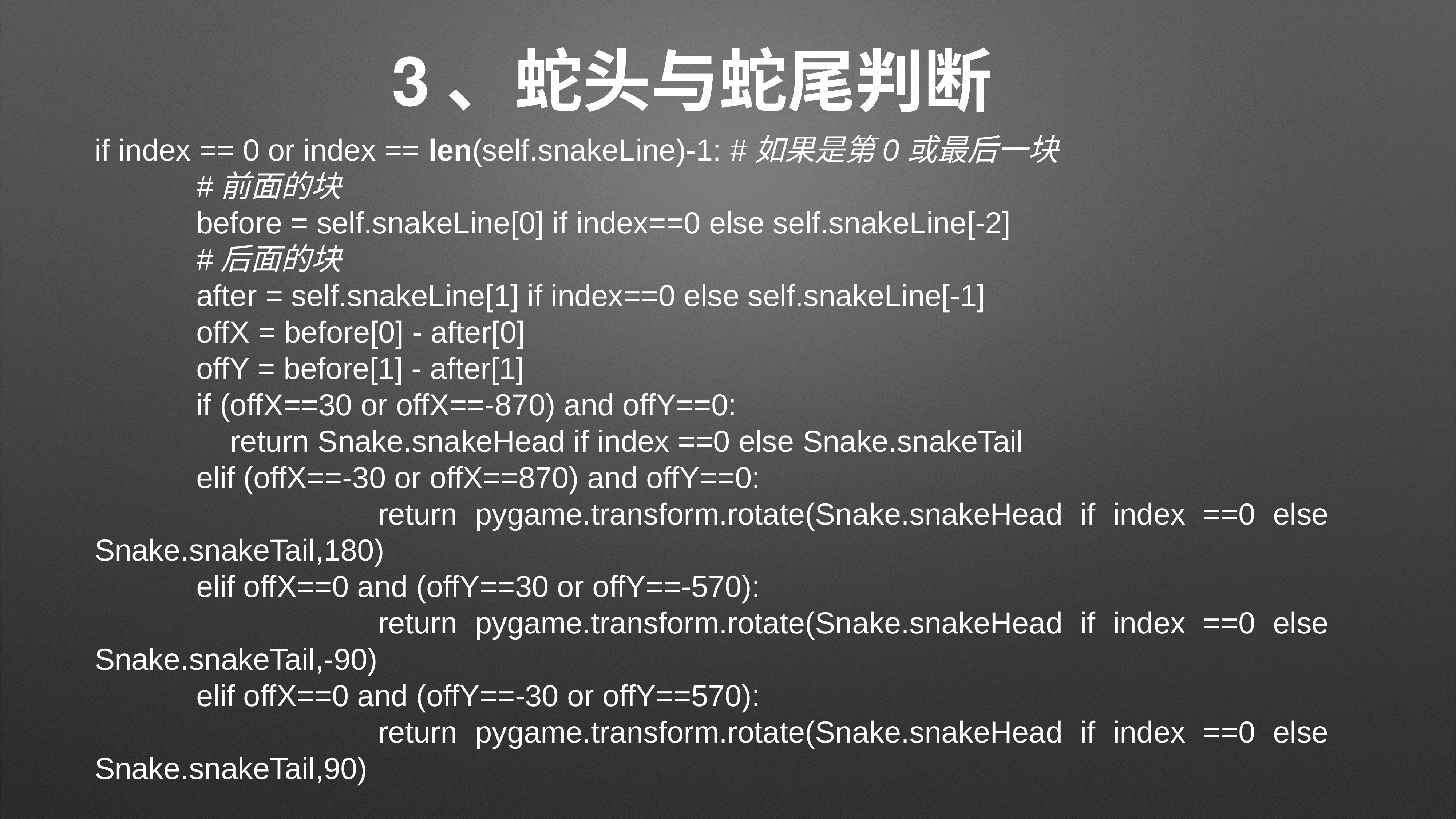

# 3、蛇头与蛇尾判断
if index == 0 or index == len(self.snakeLine)-1: #如果是第0或最后一块
            #前面的块
            before = self.snakeLine[0] if index==0 else self.snakeLine[-2]
            #后面的块
            after = self.snakeLine[1] if index==0 else self.snakeLine[-1]
            offX = before[0] - after[0]
            offY = before[1] - after[1]
            if (offX==30 or offX==-870) and offY==0:
                return Snake.snakeHead if index ==0 else Snake.snakeTail
            elif (offX==-30 or offX==870) and offY==0:
                return pygame.transform.rotate(Snake.snakeHead if index ==0 else Snake.snakeTail,180)
            elif offX==0 and (offY==30 or offY==-570):
                return pygame.transform.rotate(Snake.snakeHead if index ==0 else Snake.snakeTail,-90)
            elif offX==0 and (offY==-30 or offY==570):
                return pygame.transform.rotate(Snake.snakeHead if index ==0 else Snake.snakeTail,90)